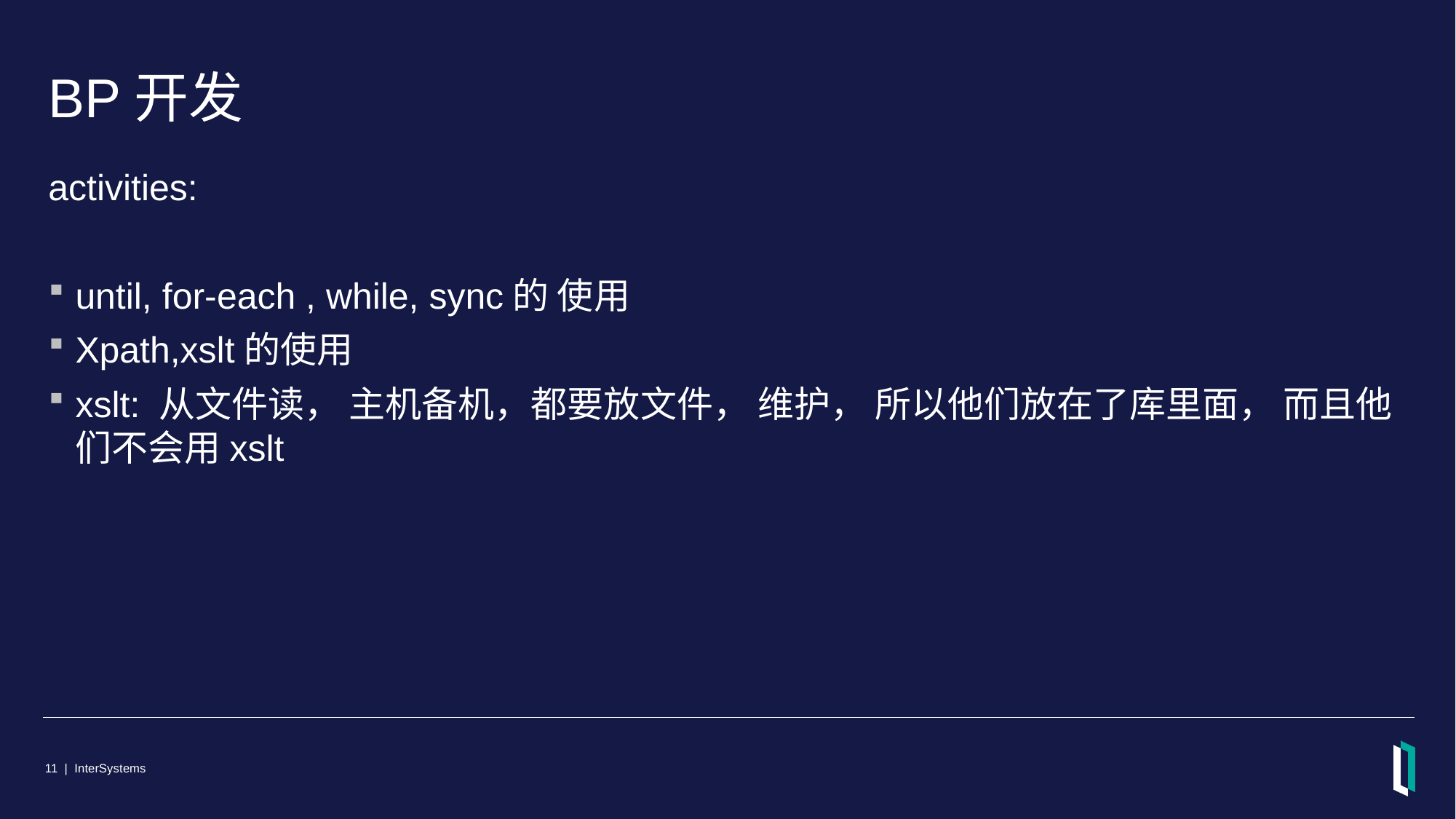

# BP开发
activities:

until, for-each , while, sync的 使用
Xpath,xslt的使用
xslt: 从文件读， 主机备机，都要放文件， 维护， 所以他们放在了库里面， 而且他们不会用xslt